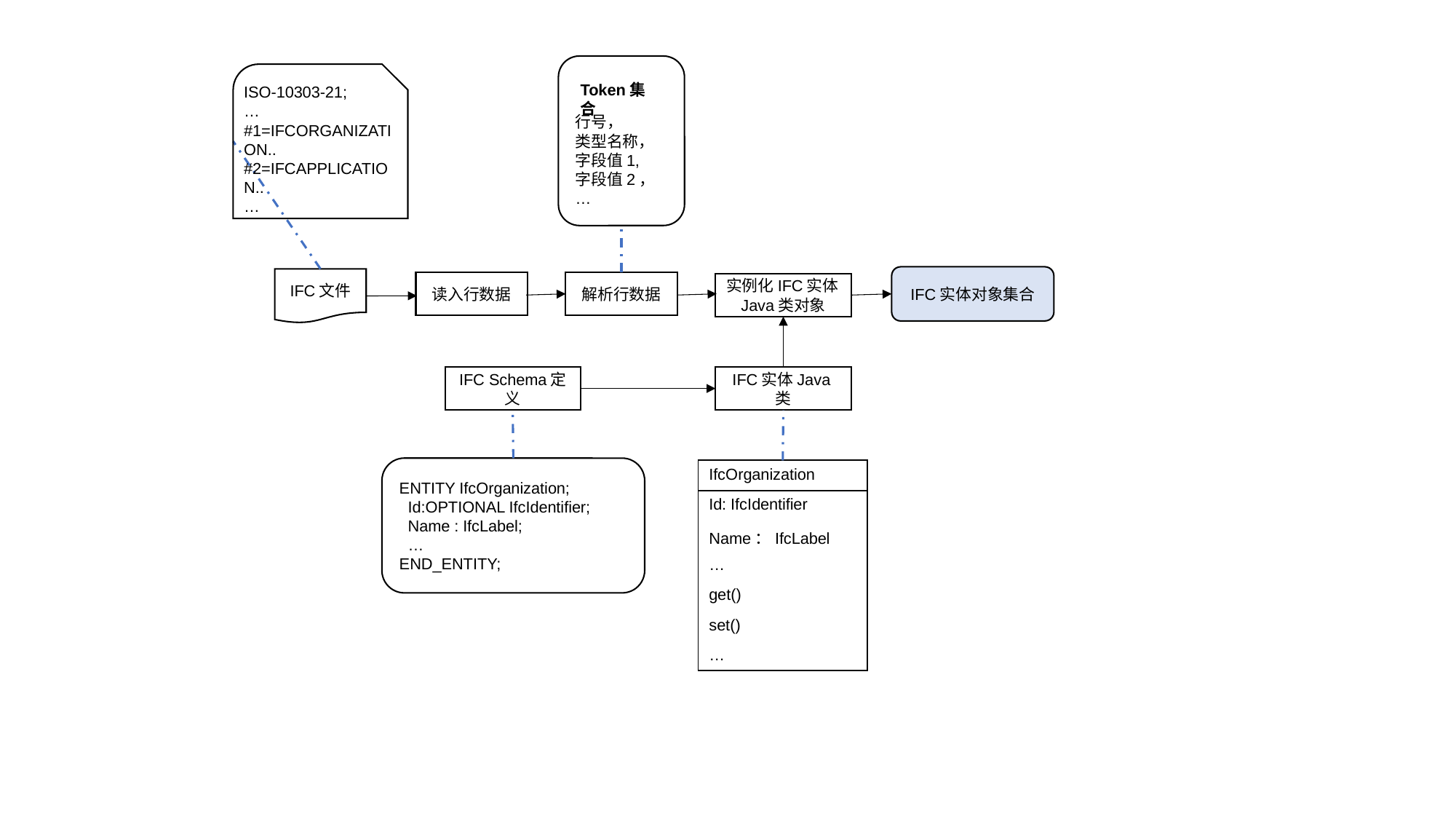

行号，
类型名称，字段值1,
字段值2，
…
Token集合

ISO-10303-21;
…
#1=IFCORGANIZATION..
#2=IFCAPPLICATION..
…
IFC实体对象集合
IFC文件
读入行数据
解析行数据
实例化IFC实体Java类对象
IFC Schema定义
IFC实体Java类
ENTITY IfcOrganization;
  Id:OPTIONAL IfcIdentifier;
  Name : IfcLabel;
  …
END_ENTITY;
| IfcOrganization |
| --- |
| Id: IfcIdentifier |
| Name：IfcLabel |
| … |
| get() |
| set() |
| … |